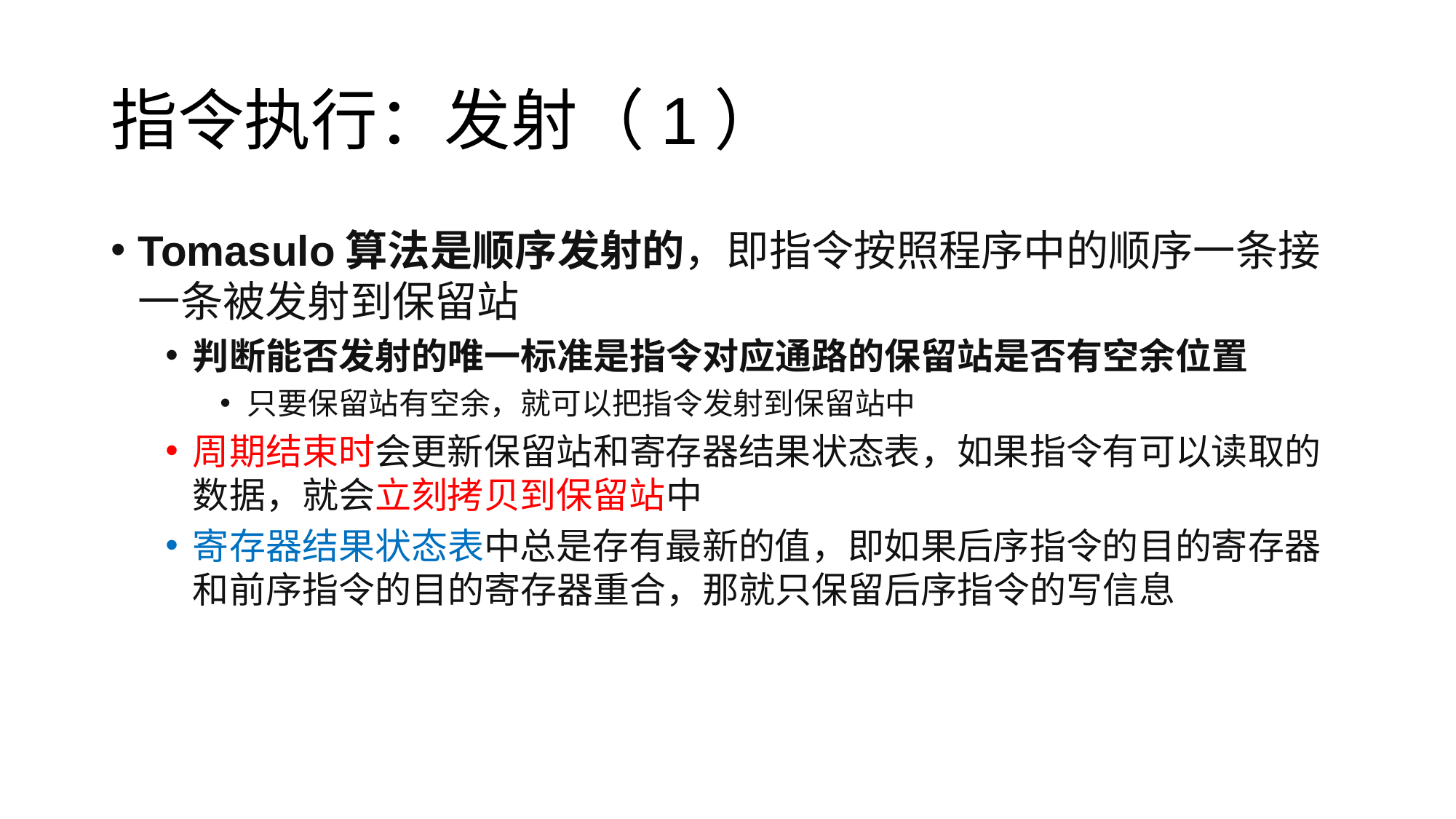

# 指令执行：发射（1）
Tomasulo算法是顺序发射的，即指令按照程序中的顺序一条接一条被发射到保留站
判断能否发射的唯一标准是指令对应通路的保留站是否有空余位置
只要保留站有空余，就可以把指令发射到保留站中
周期结束时会更新保留站和寄存器结果状态表，如果指令有可以读取的数据，就会立刻拷贝到保留站中
寄存器结果状态表中总是存有最新的值，即如果后序指令的目的寄存器和前序指令的目的寄存器重合，那就只保留后序指令的写信息